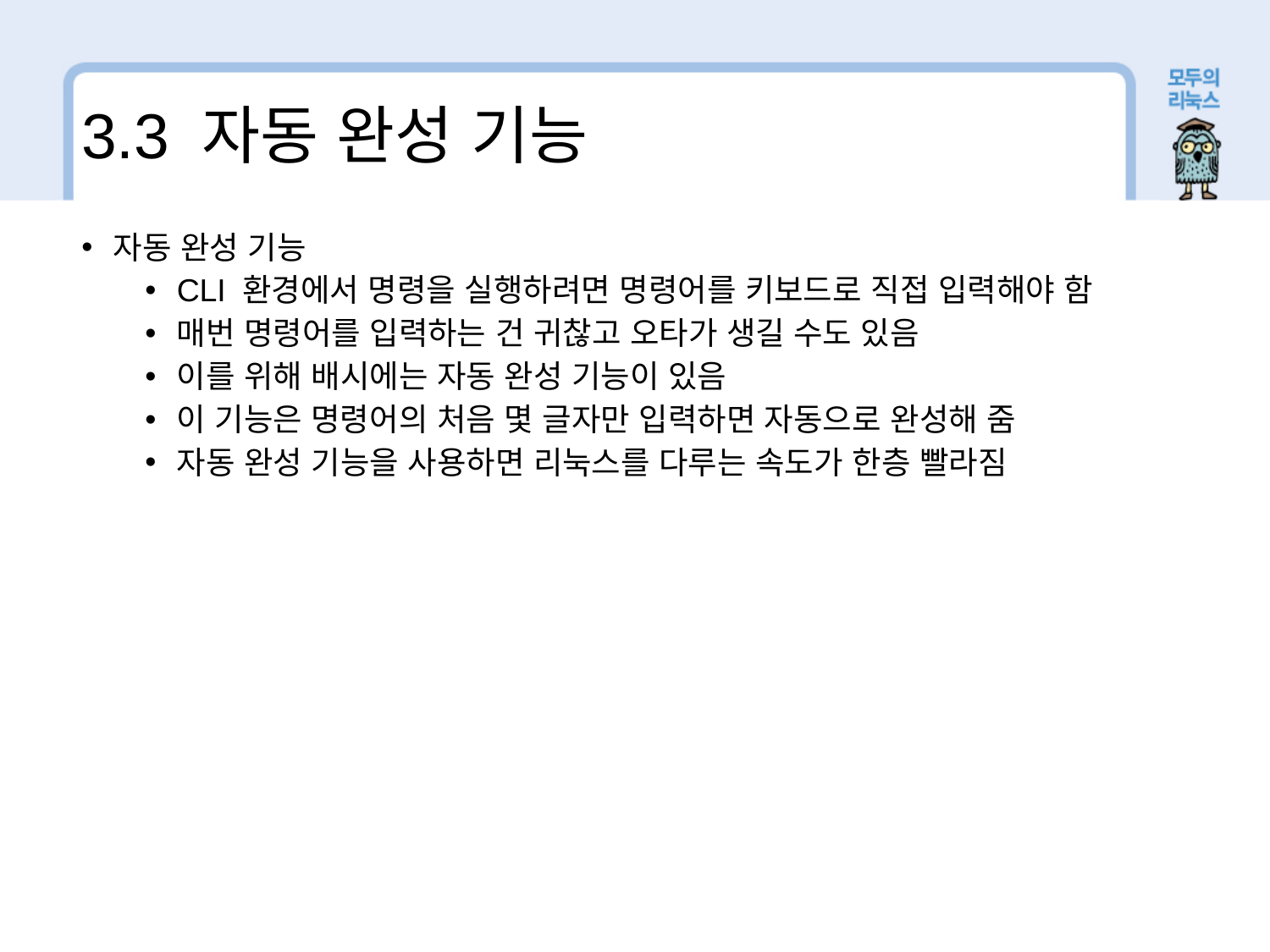

3.3 자동 완성 기능
자동 완성 기능
CLI 환경에서 명령을 실행하려면 명령어를 키보드로 직접 입력해야 함
매번 명령어를 입력하는 건 귀찮고 오타가 생길 수도 있음
이를 위해 배시에는 자동 완성 기능이 있음
이 기능은 명령어의 처음 몇 글자만 입력하면 자동으로 완성해 줌
자동 완성 기능을 사용하면 리눅스를 다루는 속도가 한층 빨라짐